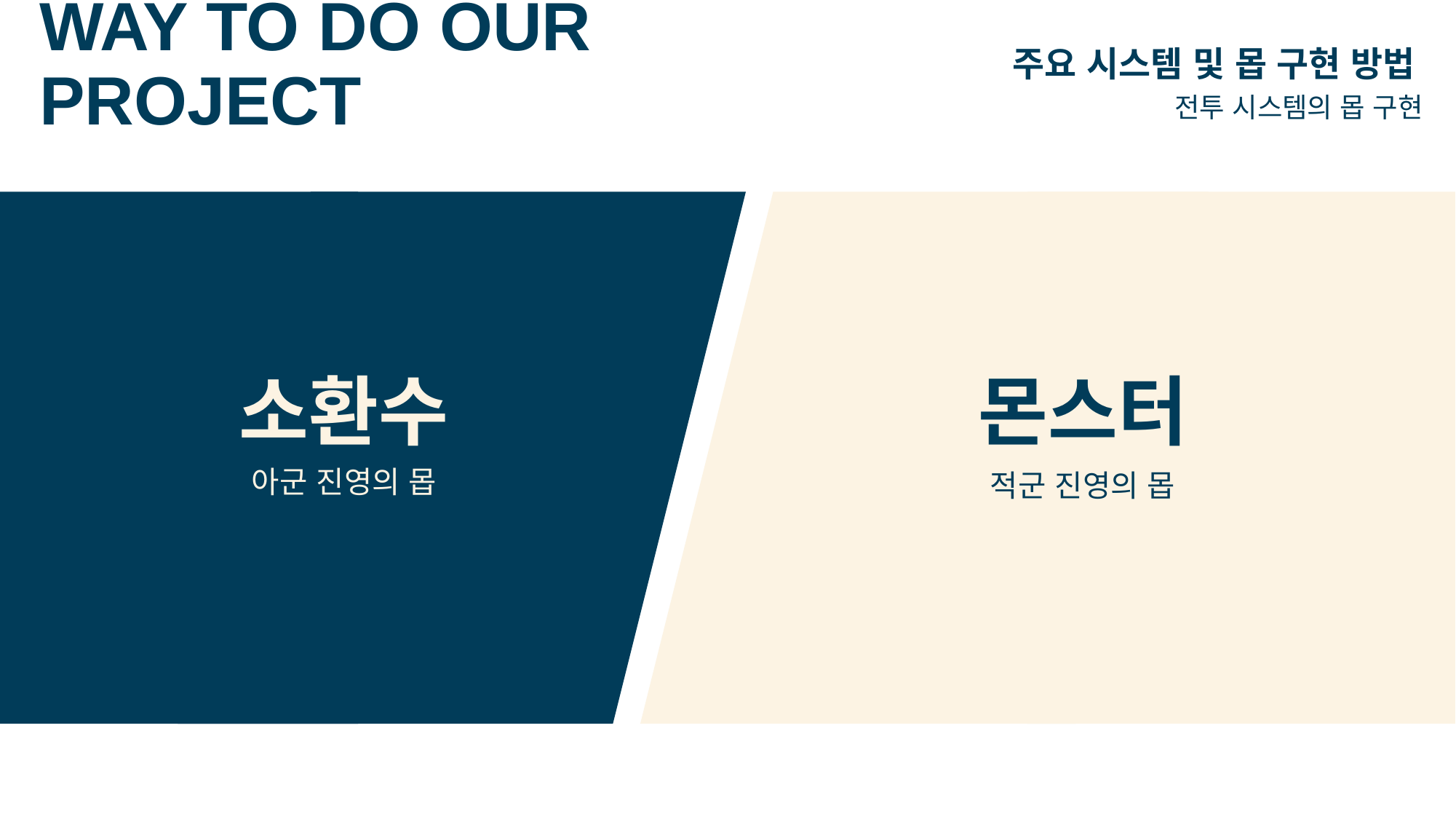

# WAY TO DO OUR PROJECT
주요 시스템 및 몹 구현 방법
전투 시스템의 몹 구현

소환수
몬스터
아군 진영의 몹
적군 진영의 몹